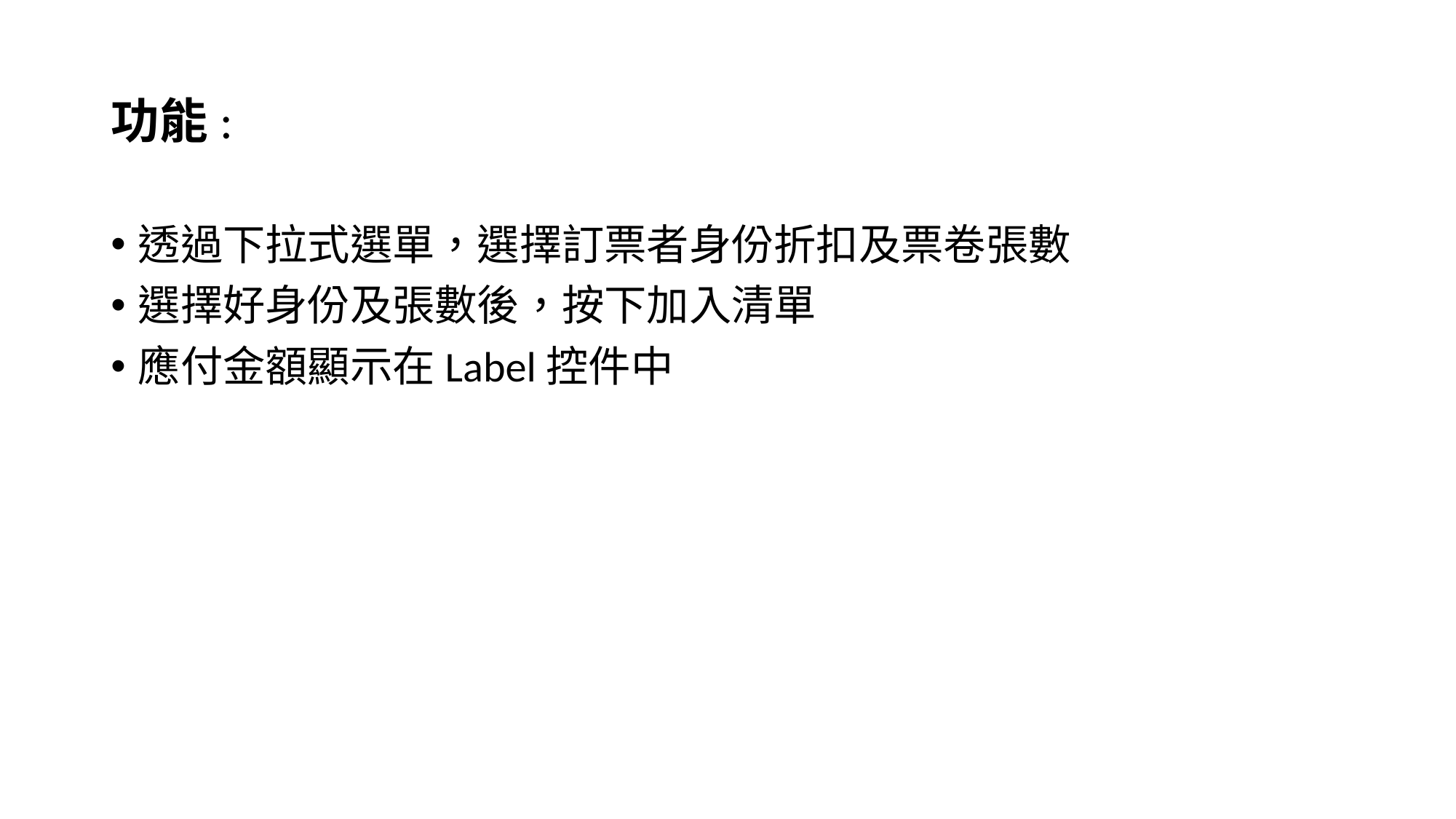

# 功能:
透過下拉式選單，選擇訂票者身份折扣及票卷張數
選擇好身份及張數後，按下加入清單
應付金額顯示在Label控件中